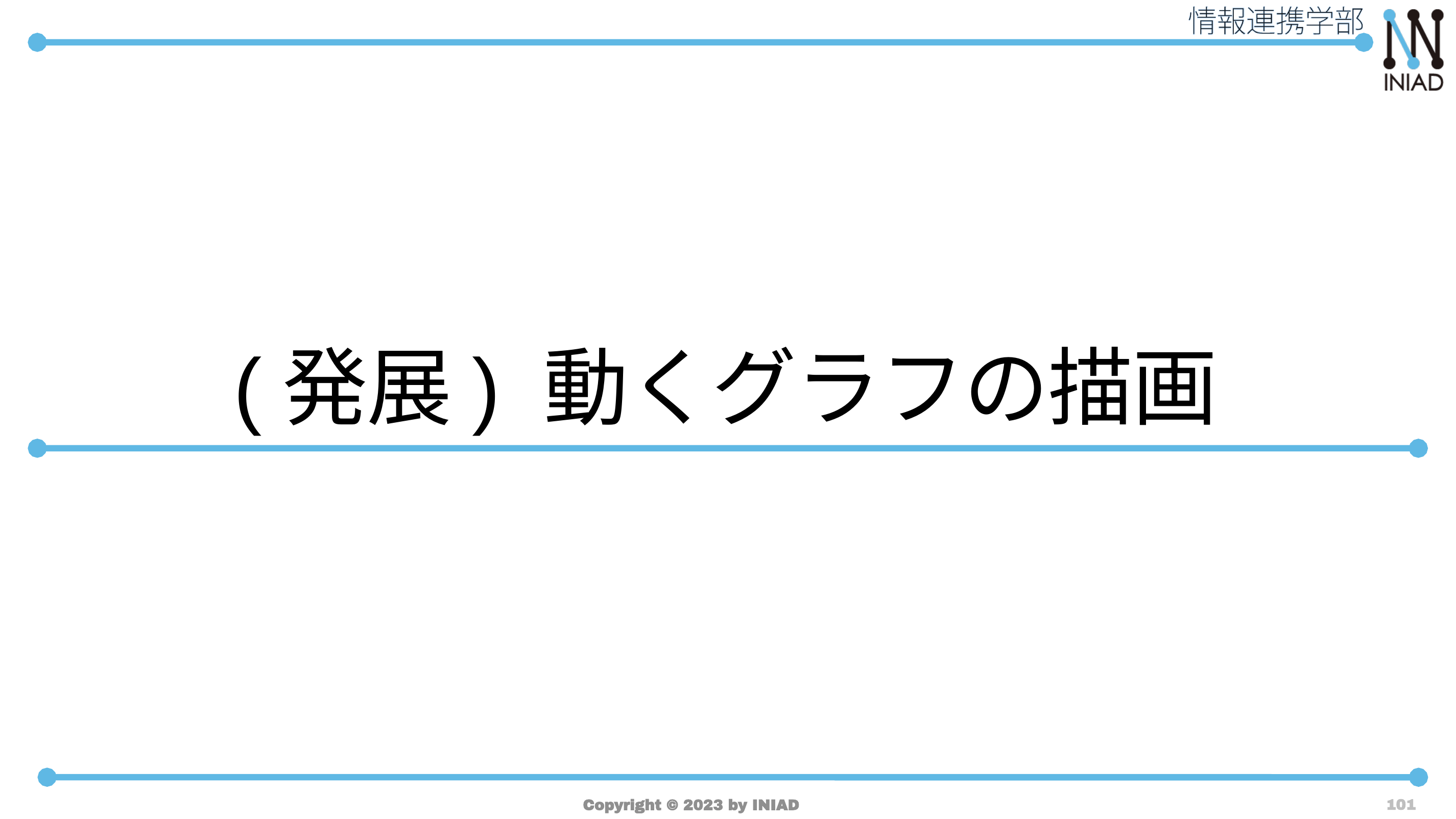

# (発展) 動くグラフの描画

101
Copyright © 2023 by INIAD